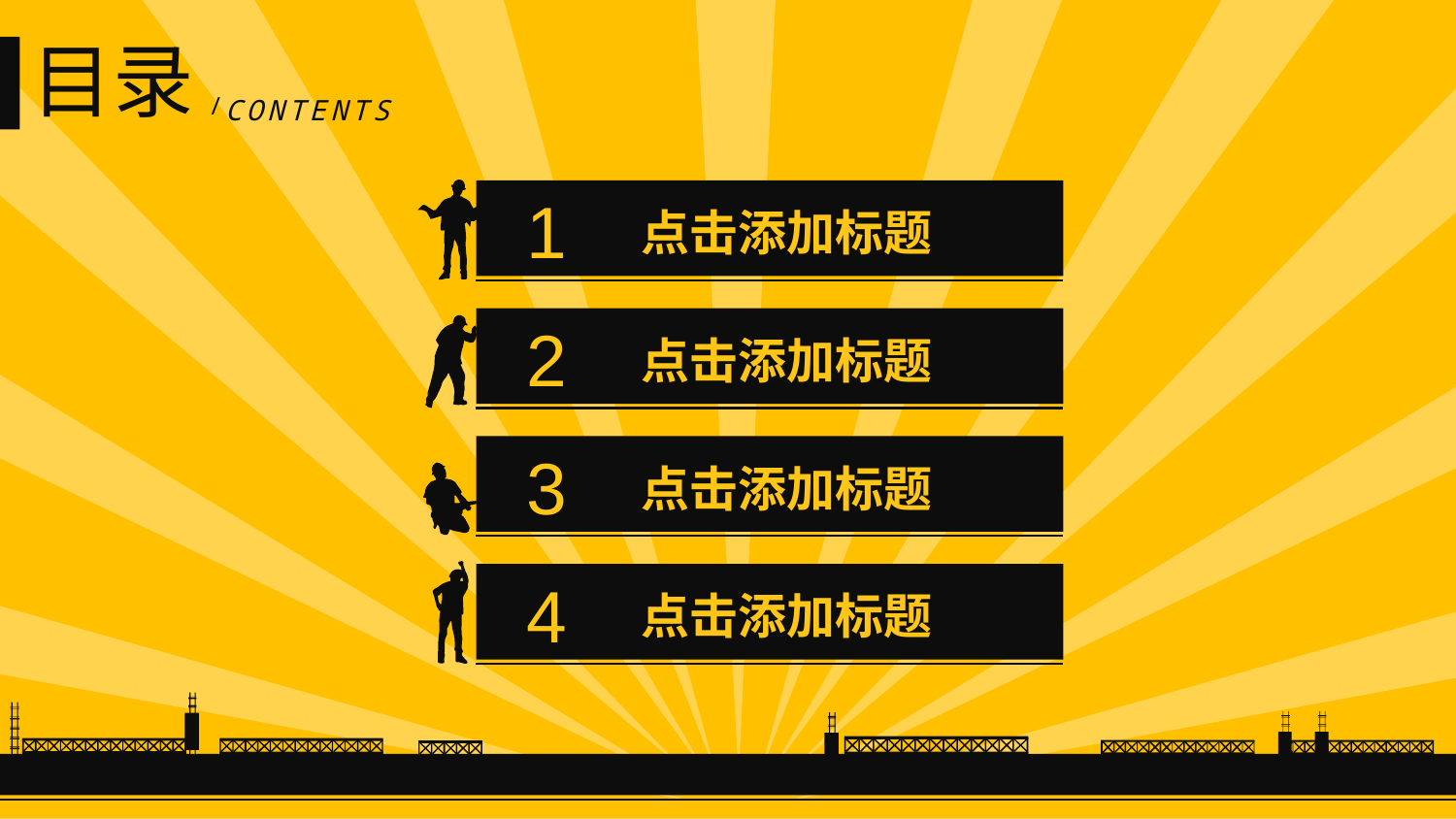

目录

/
CONTENTS
1

点击添加标题

2

点击添加标题

3

点击添加标题

4

点击添加标题